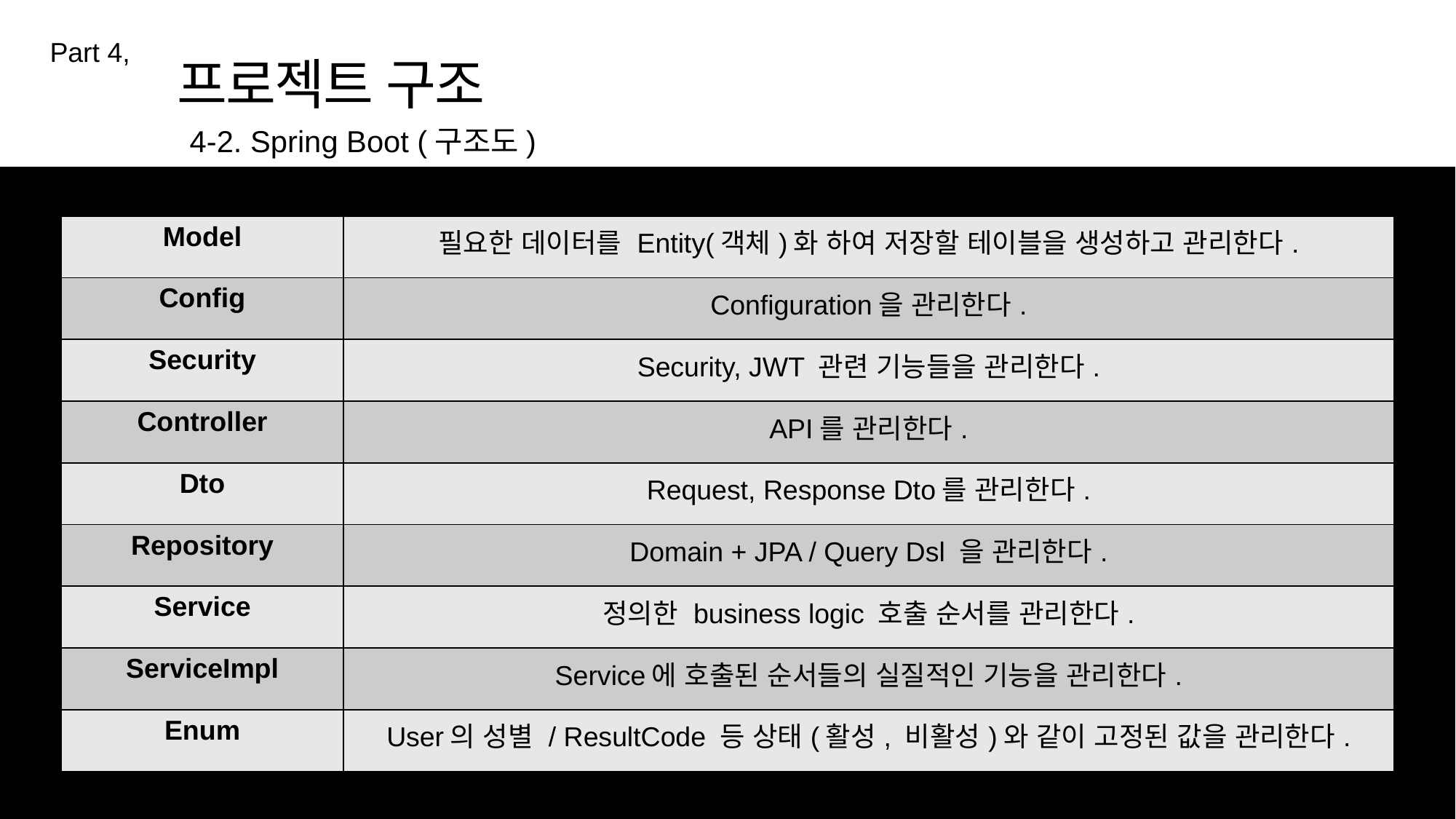

Part 4,
프로젝트 구조
4-2. Spring Boot (구조도)

| Model | 필요한 데이터를 Entity(객체)화 하여 저장할 테이블을 생성하고 관리한다. |
| --- | --- |
| Config | Configuration을 관리한다. |
| Security | Security, JWT 관련 기능들을 관리한다. |
| Controller | API를 관리한다. |
| Dto | Request, Response Dto를 관리한다. |
| Repository | Domain + JPA / Query Dsl 을 관리한다. |
| Service | 정의한 business logic 호출 순서를 관리한다. |
| ServiceImpl | Service에 호출된 순서들의 실질적인 기능을 관리한다. |
| Enum | User의 성별 / ResultCode 등 상태(활성, 비활성)와 같이 고정된 값을 관리한다. |